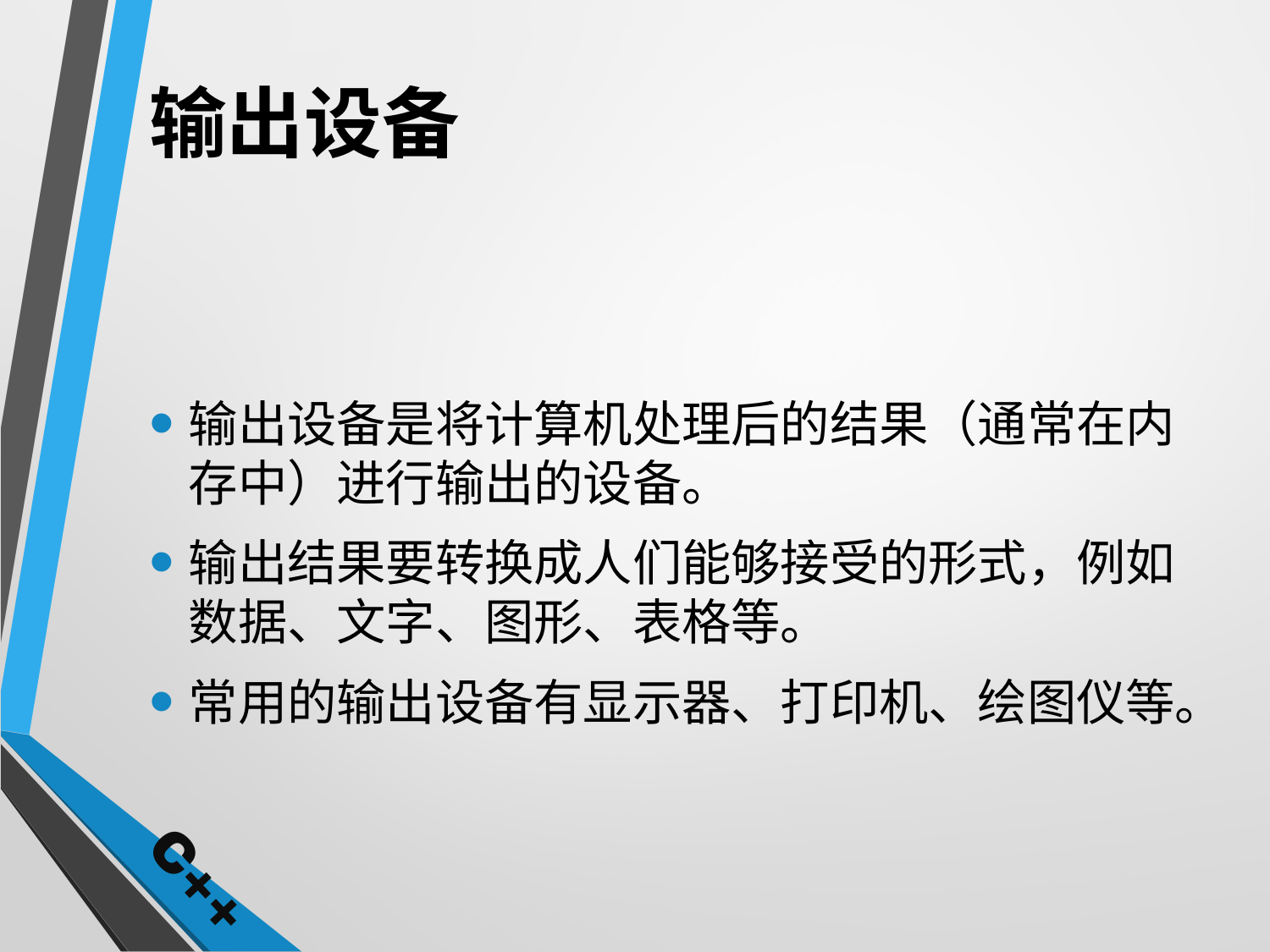

# 输出设备
输出设备是将计算机处理后的结果（通常在内存中）进行输出的设备。
输出结果要转换成人们能够接受的形式，例如数据、文字、图形、表格等。
常用的输出设备有显示器、打印机、绘图仪等。